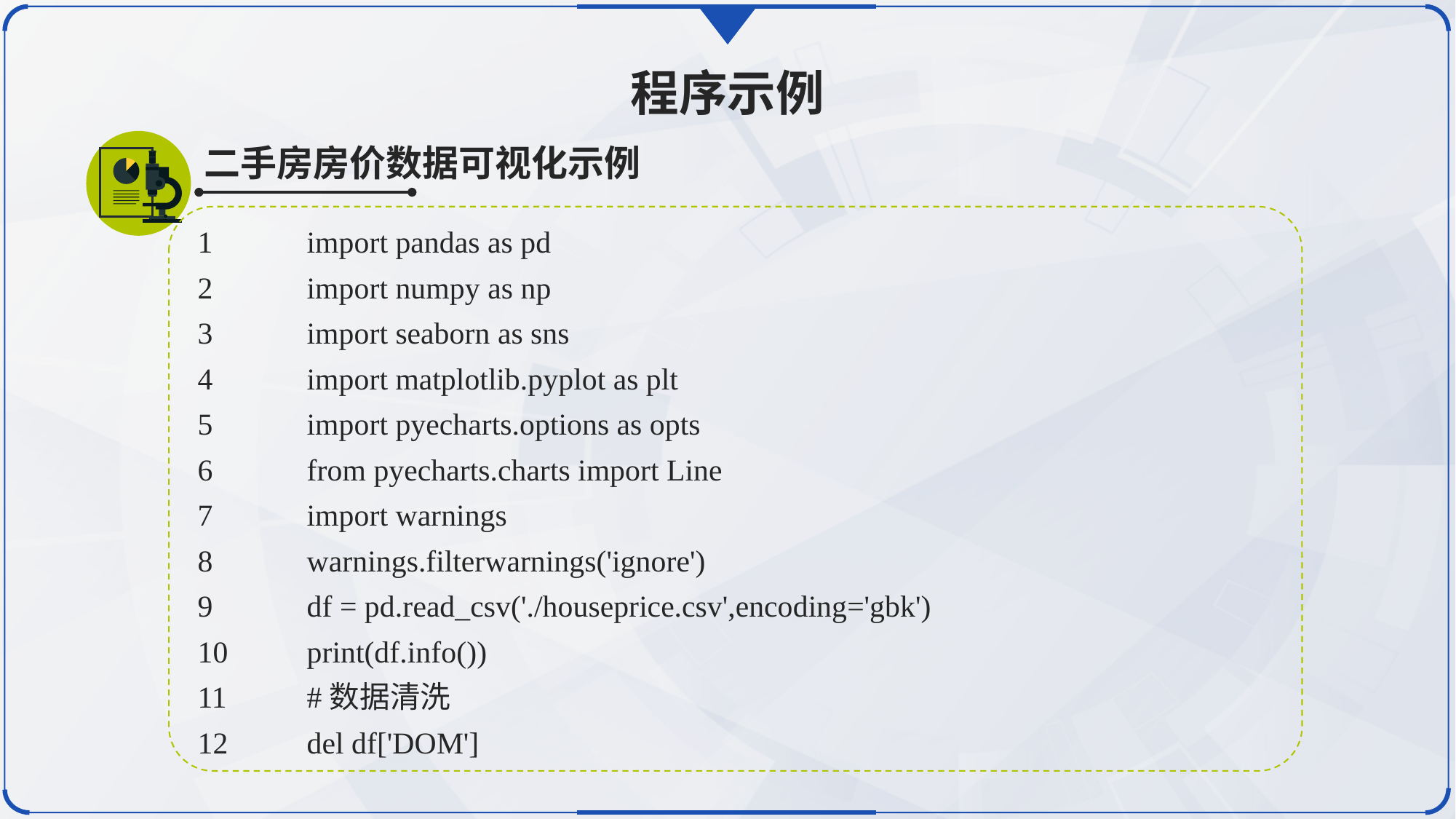

程序示例

二手房房价数据可视化示例

1	import pandas as pd
2	import numpy as np
3	import seaborn as sns
4	import matplotlib.pyplot as plt
5	import pyecharts.options as opts
6	from pyecharts.charts import Line
7	import warnings
8	warnings.filterwarnings('ignore')
9	df = pd.read_csv('./houseprice.csv',encoding='gbk')
10	print(df.info())
11	#数据清洗
12	del df['DOM']